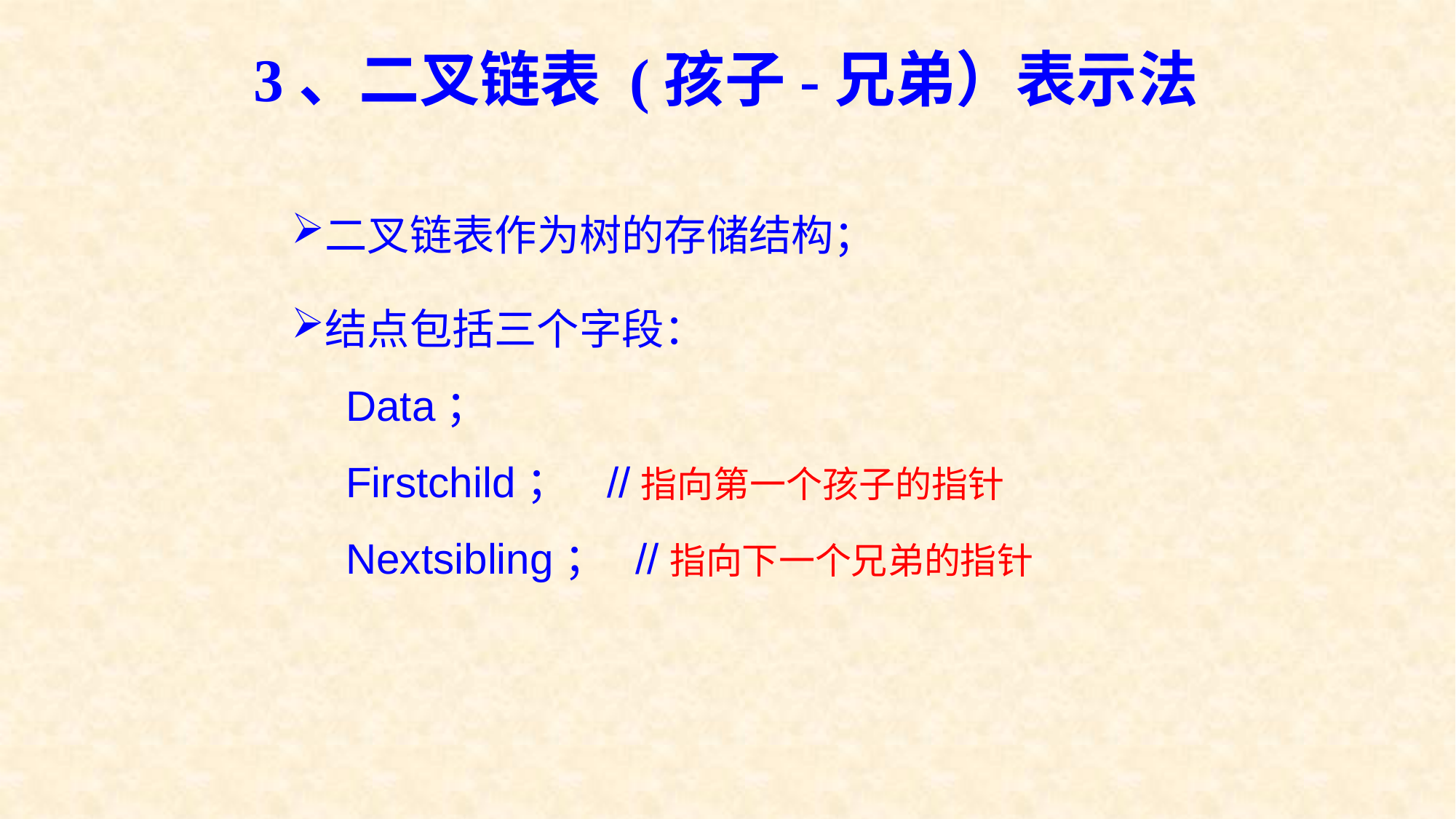

3、二叉链表 (孩子-兄弟）表示法
二叉链表作为树的存储结构；
结点包括三个字段：
Data；
Firstchild；   //指向第一个孩子的指针
Nextsibling；  //指向下一个兄弟的指针